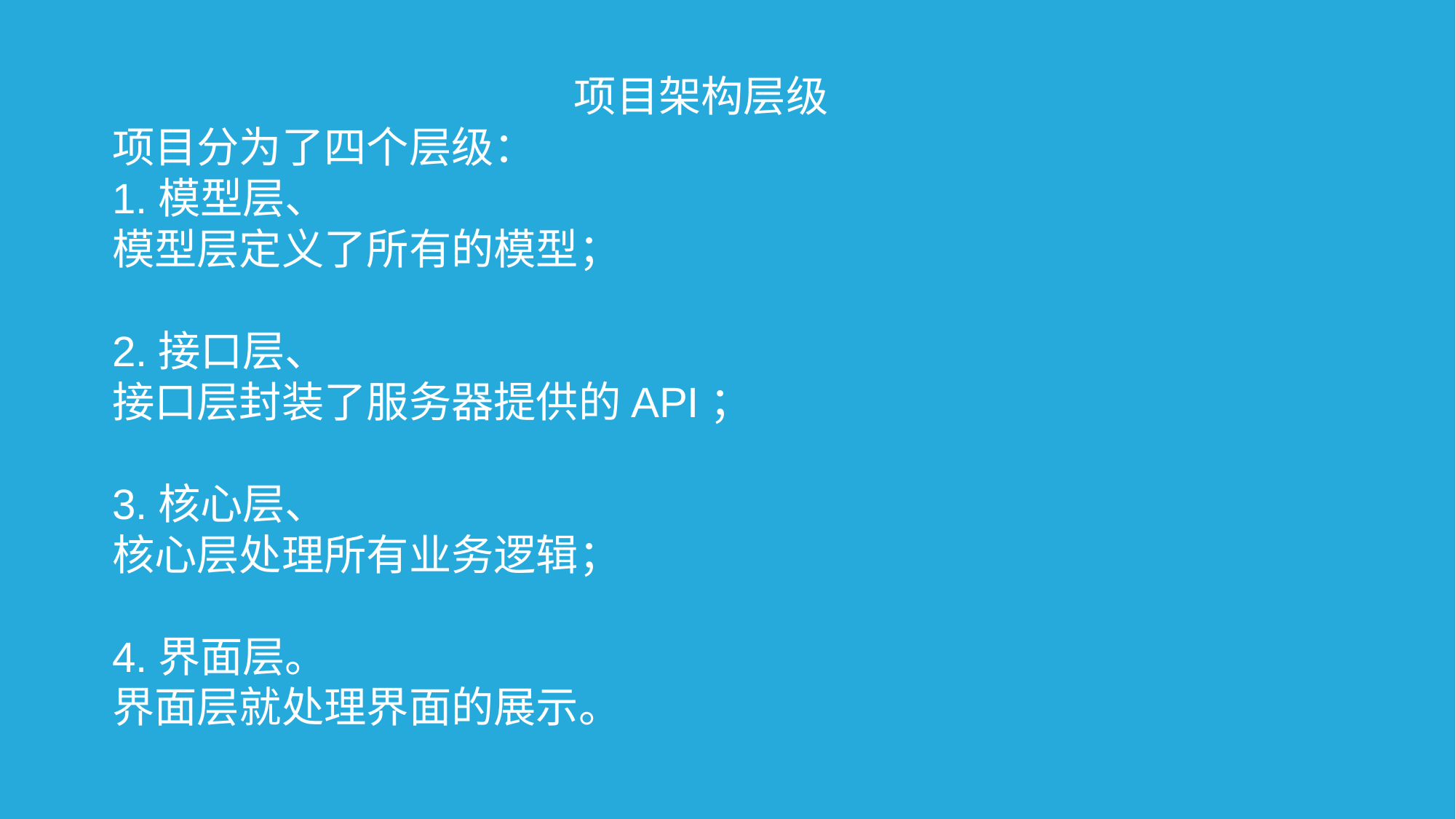

项目架构层级
项目分为了四个层级：
1.模型层、
模型层定义了所有的模型；

2.接口层、
接口层封装了服务器提供的API；

3.核心层、
核心层处理所有业务逻辑；

4.界面层。
界面层就处理界面的展示。